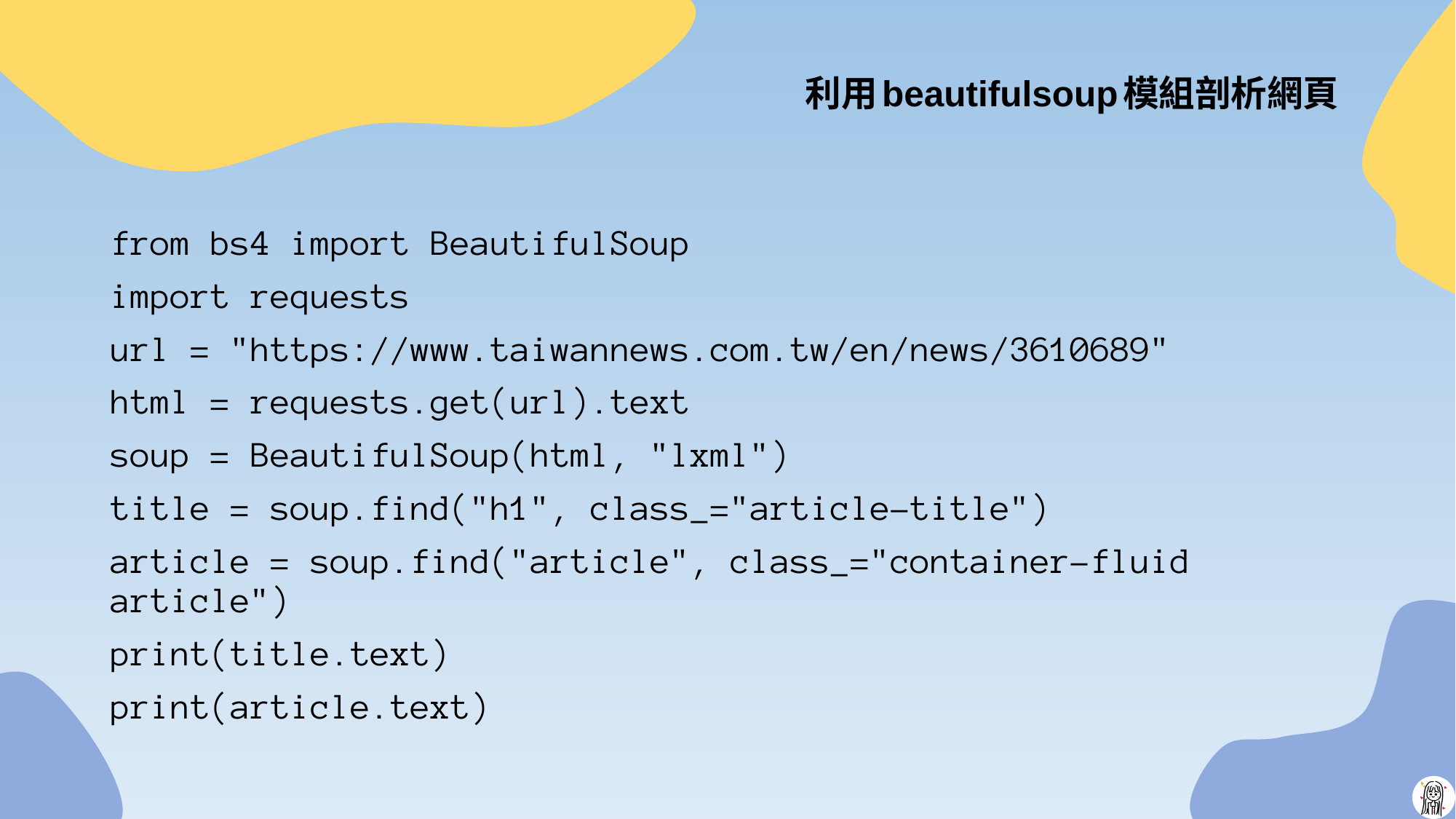

# 利用beautifulsoup模組剖析網頁
from bs4 import BeautifulSoup
import requests
url = "https://www.taiwannews.com.tw/en/news/3610689"
html = requests.get(url).text
soup = BeautifulSoup(html, "lxml")
title = soup.find("h1", class_="article-title")
article = soup.find("article", class_="container-fluid article")
print(title.text)
print(article.text)
8